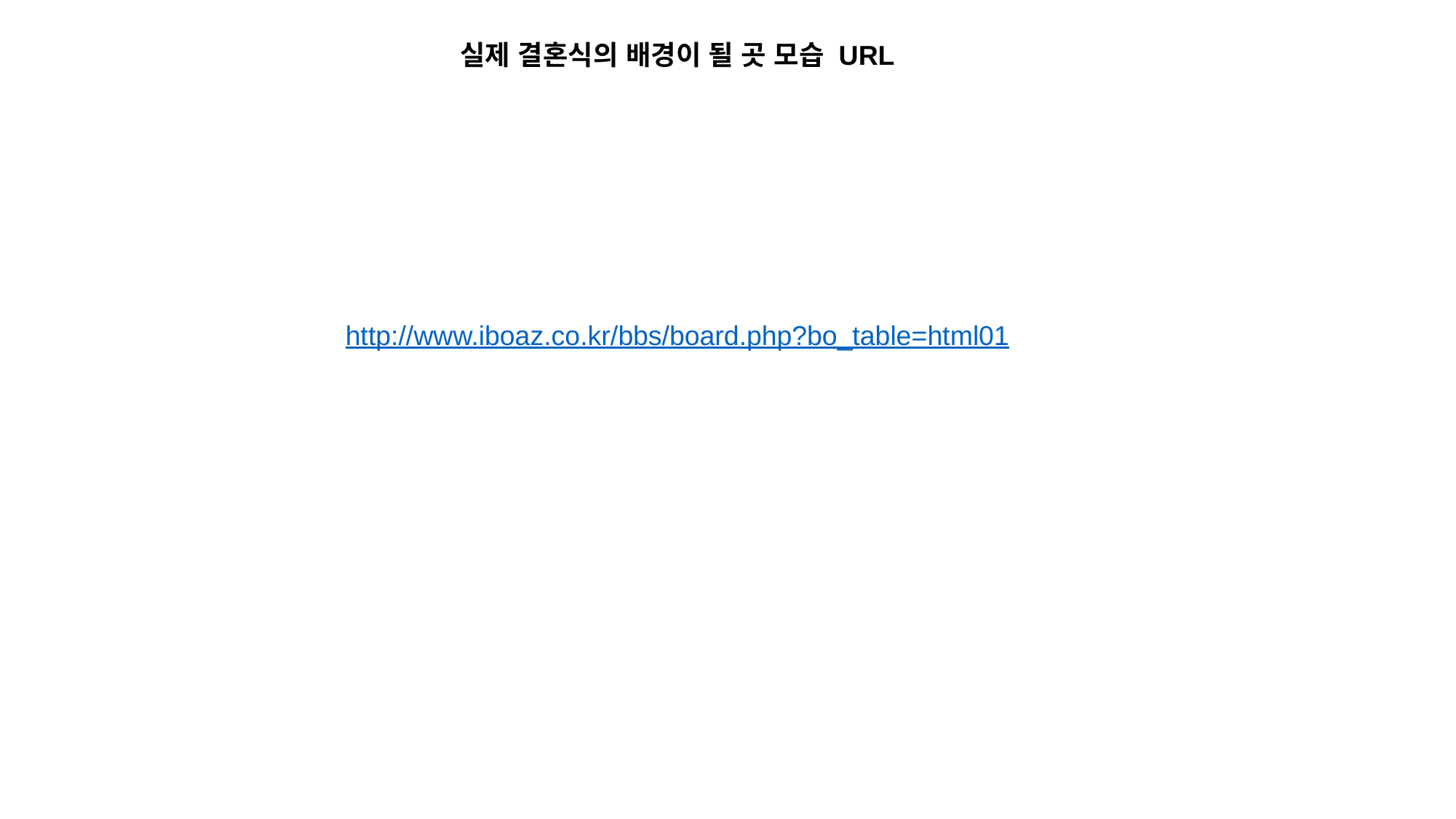

실제 결혼식의 배경이 될 곳 모습 URL
http://www.iboaz.co.kr/bbs/board.php?bo_table=html01